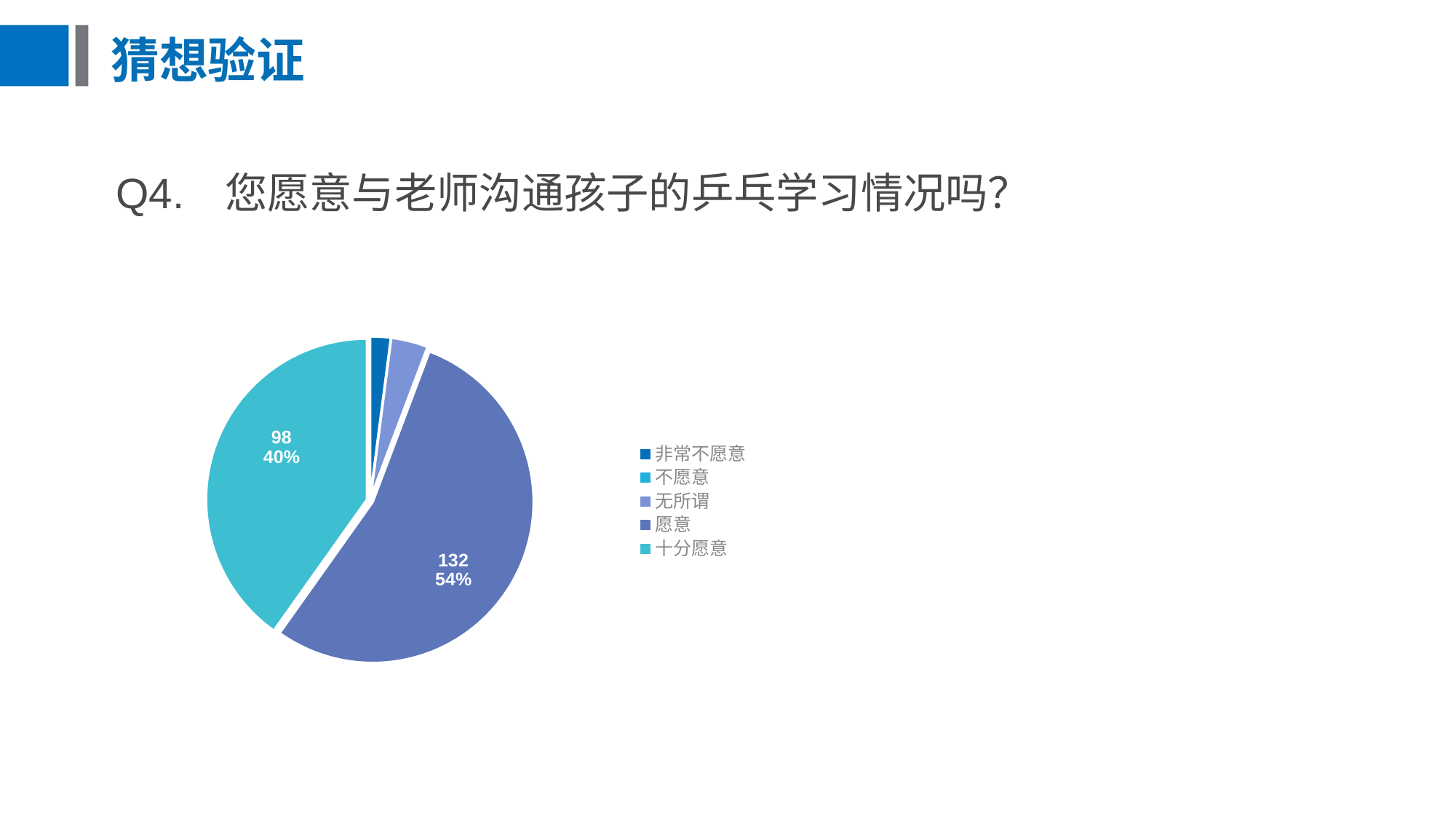

# 猜想验证
Q4.	您愿意与老师沟通孩子的乒乓学习情况吗？

### Chart

| Category | 选项分布 |
|---|---|
| 非常不愿意 | 5.0 |
| 不愿意 | 0.0 |
| 无所谓 | 9.0 |
| 愿意 | 132.0 |
| 十分愿意 | 98.0 |